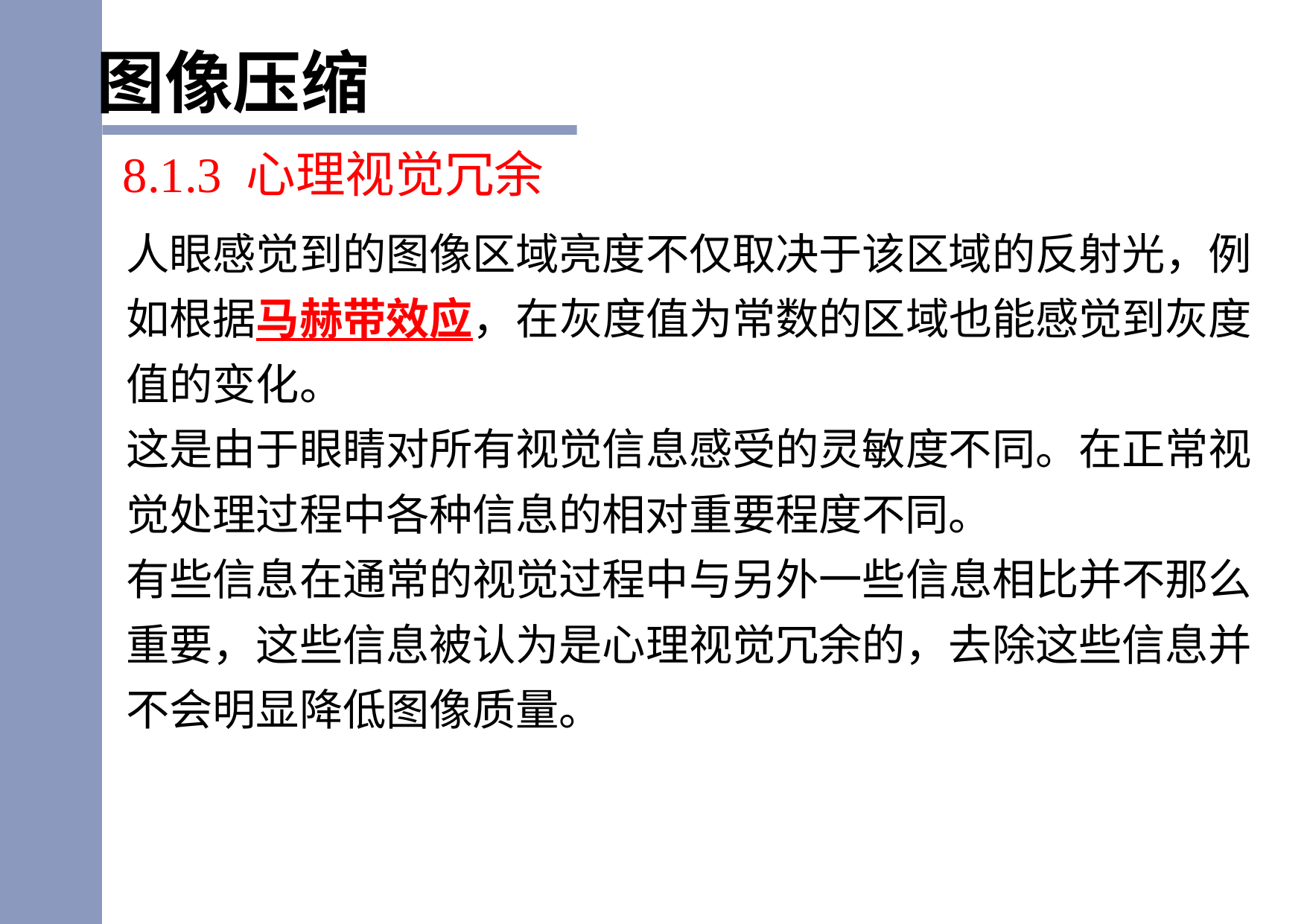

图像压缩

8.1.3 心理视觉冗余
人眼感觉到的图像区域亮度不仅取决于该区域的反射光，例如根据马赫带效应，在灰度值为常数的区域也能感觉到灰度值的变化。
这是由于眼睛对所有视觉信息感受的灵敏度不同。在正常视觉处理过程中各种信息的相对重要程度不同。
有些信息在通常的视觉过程中与另外一些信息相比并不那么重要，这些信息被认为是心理视觉冗余的，去除这些信息并不会明显降低图像质量。